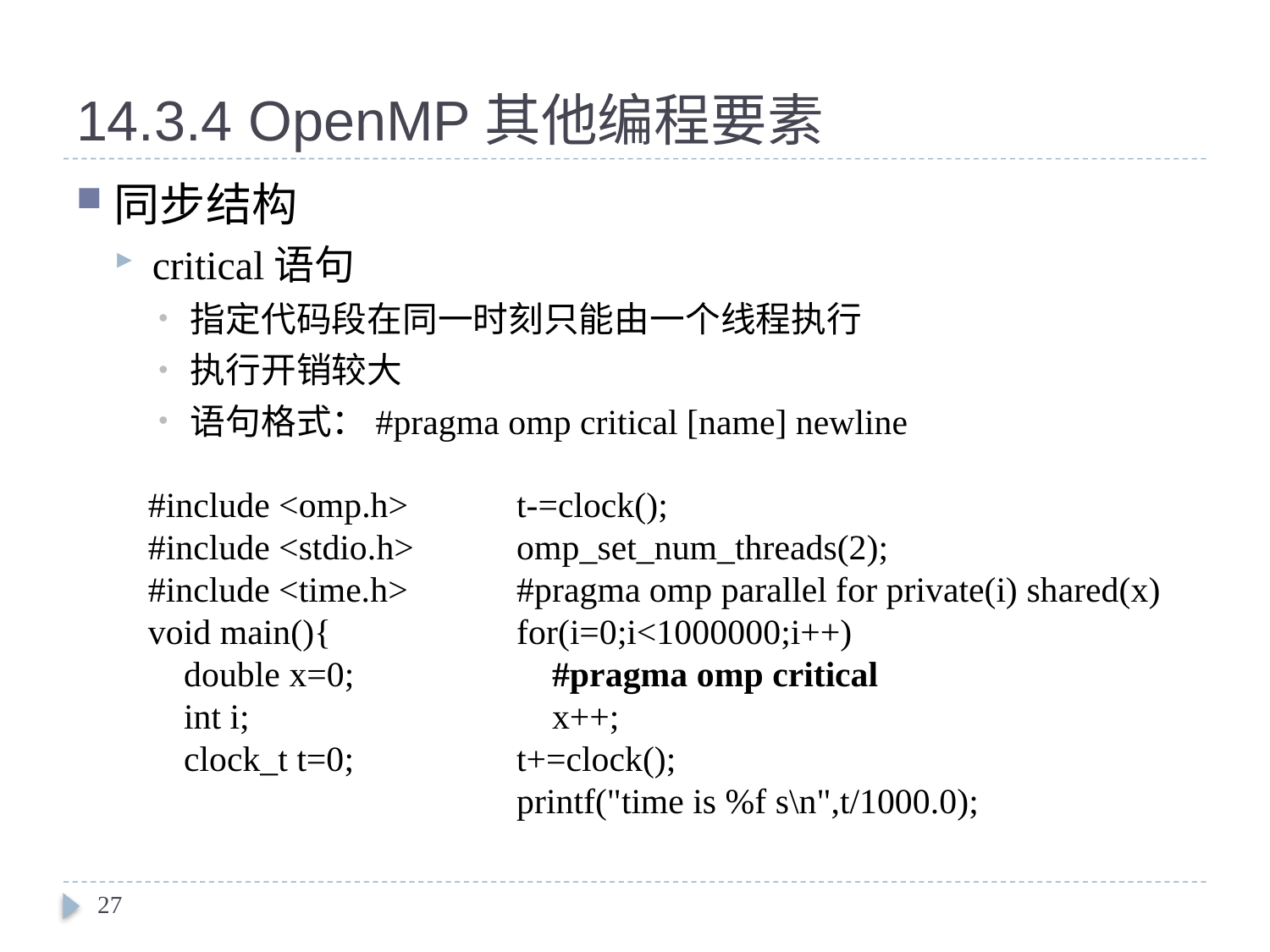

# 14.3.4 OpenMP其他编程要素
同步结构
critical语句
指定代码段在同一时刻只能由一个线程执行
执行开销较大
语句格式：#pragma omp critical [name] newline
#include <omp.h>
#include <stdio.h>
#include <time.h>
void main(){
    double x=0;
    int i;
    clock_t t=0;

    t-=clock();
    omp_set_num_threads(2);
    #pragma omp parallel for private(i) shared(x)
    for(i=0;i<1000000;i++)
        #pragma omp critical
        x++;
    t+=clock();
    printf("time is %f s\n",t/1000.0);
27